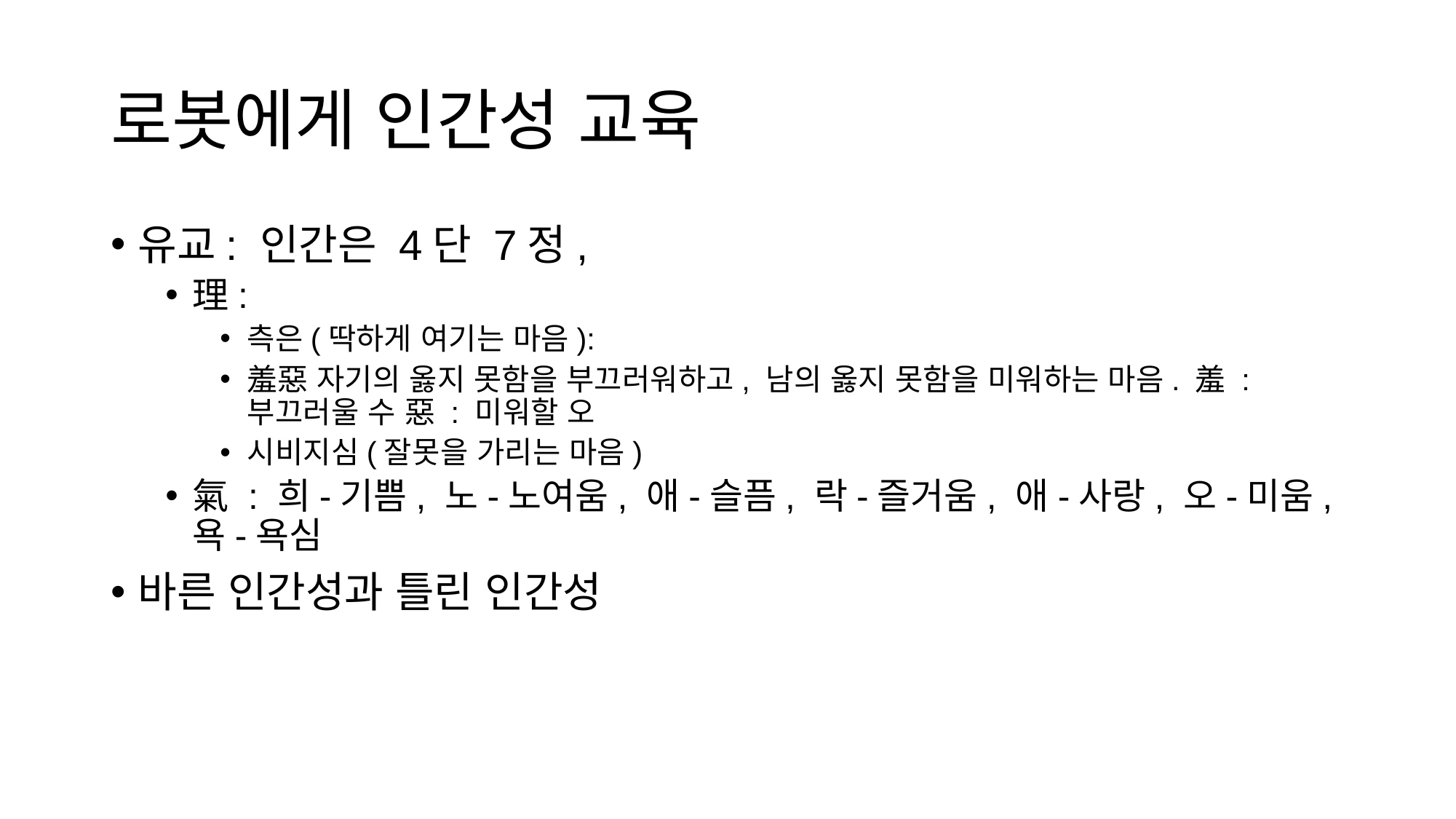

# 로봇에게 인간성 교육
유교: 인간은 4단 7정,
理:
측은(딱하게 여기는 마음):
羞惡 자기의 옳지 못함을 부끄러워하고, 남의 옳지 못함을 미워하는 마음. 羞 : 부끄러울 수 惡 : 미워할 오
시비지심(잘못을 가리는 마음)
氣 : 희-기쁨, 노-노여움, 애-슬픔, 락-즐거움, 애-사랑, 오-미움, 욕-욕심
바른 인간성과 틀린 인간성